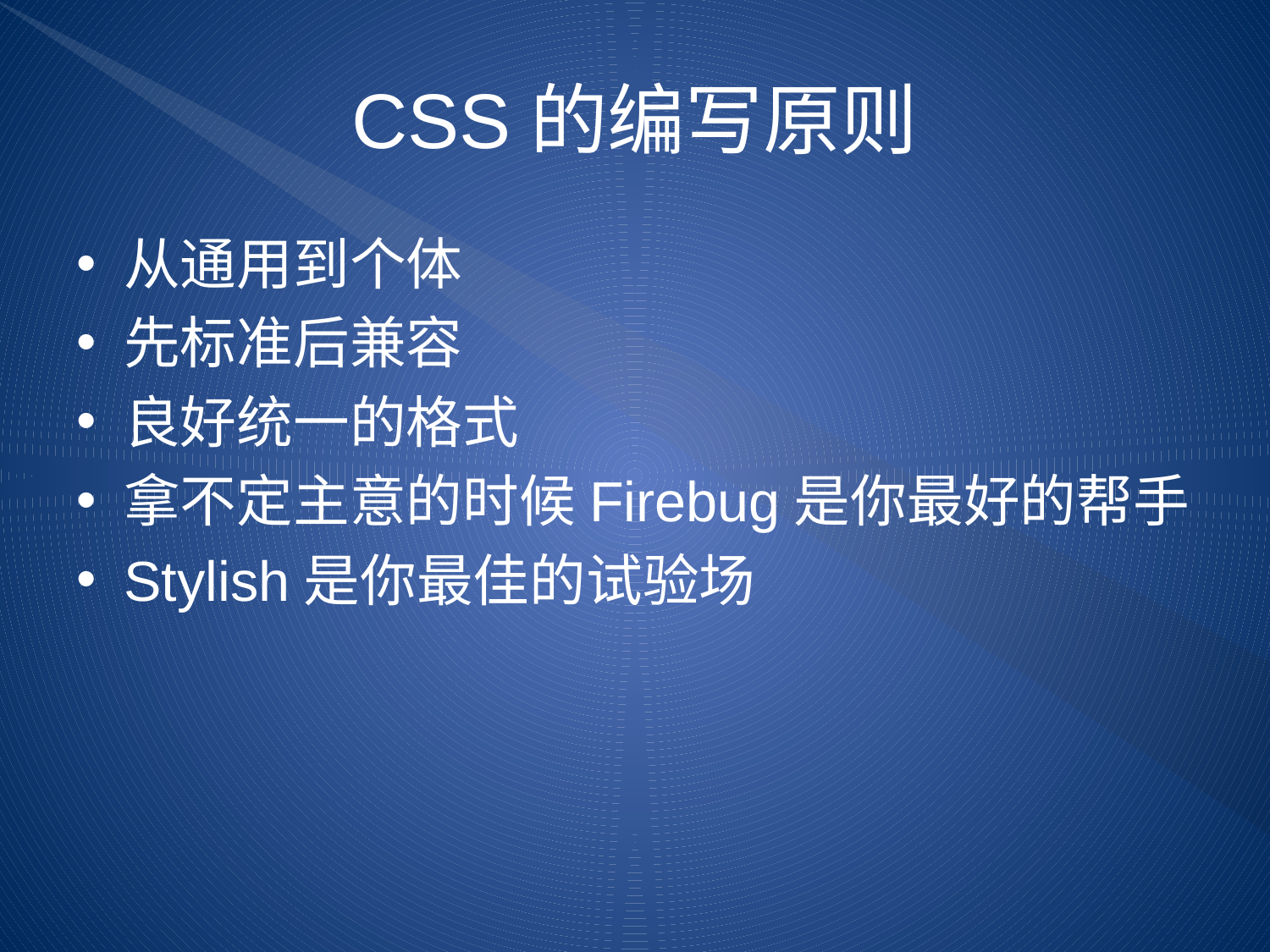

# CSS的编写原则
从通用到个体
先标准后兼容
良好统一的格式
拿不定主意的时候Firebug是你最好的帮手
Stylish是你最佳的试验场